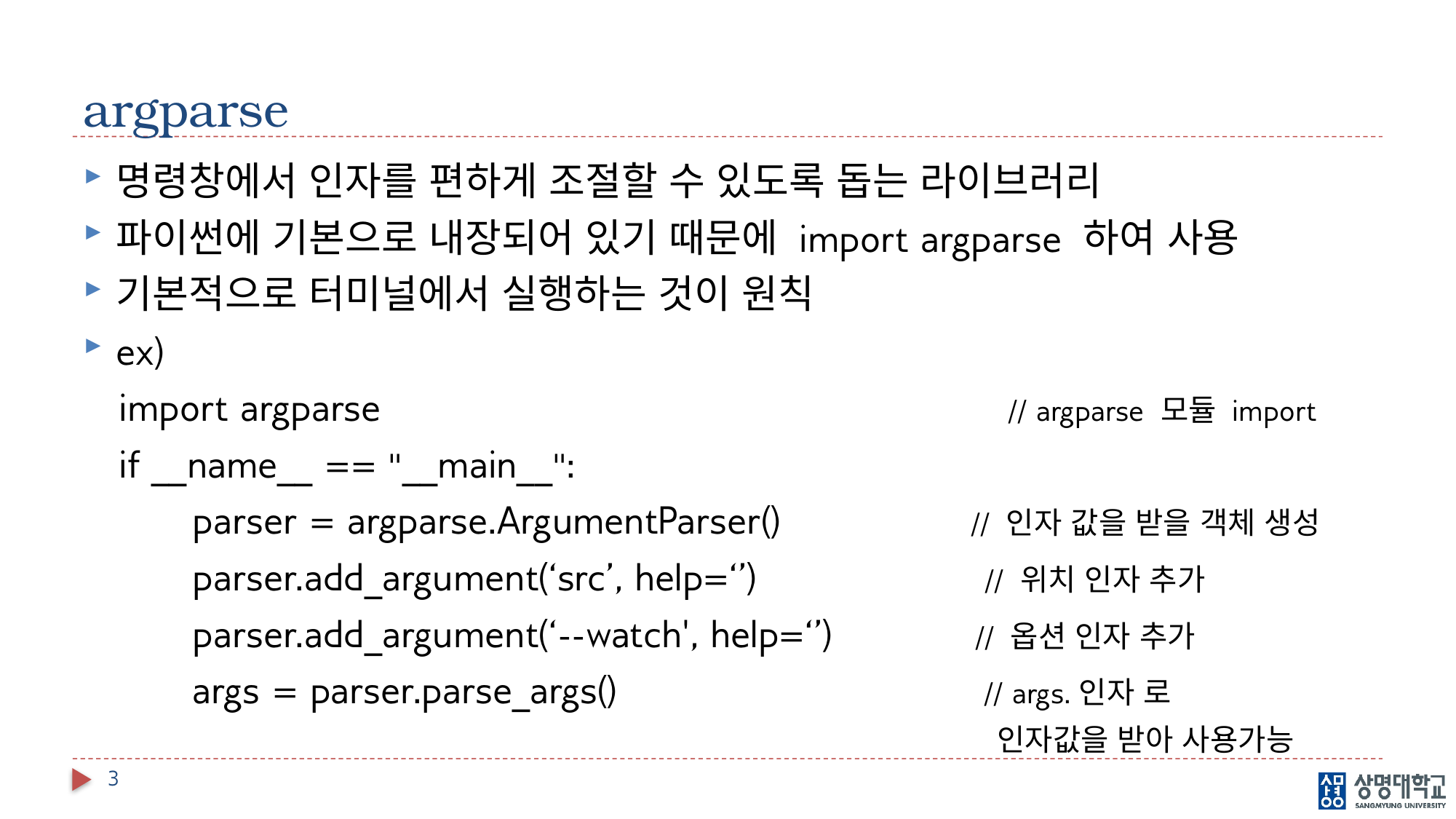

# argparse

명령창에서 인자를 편하게 조절할 수 있도록 돕는 라이브러리
파이썬에 기본으로 내장되어 있기 때문에 import argparse 하여 사용
기본적으로 터미널에서 실행하는 것이 원칙
ex)
   import argparse                                                     // argparse 모듈 import
   if __name__ == "__main__":
   	parser = argparse.ArgumentParser()                // 인자 값을 받을 객체 생성
    	parser.add_argument(‘src’, help=‘’)                         // 위치 인자 추가
    	parser.add_argument(‘--watch', help=‘’)            // 옵션 인자 추가
   	args = parser.parse_args()                               // args.인자 로
                                                                                                          인자값을 받아 사용가능
3